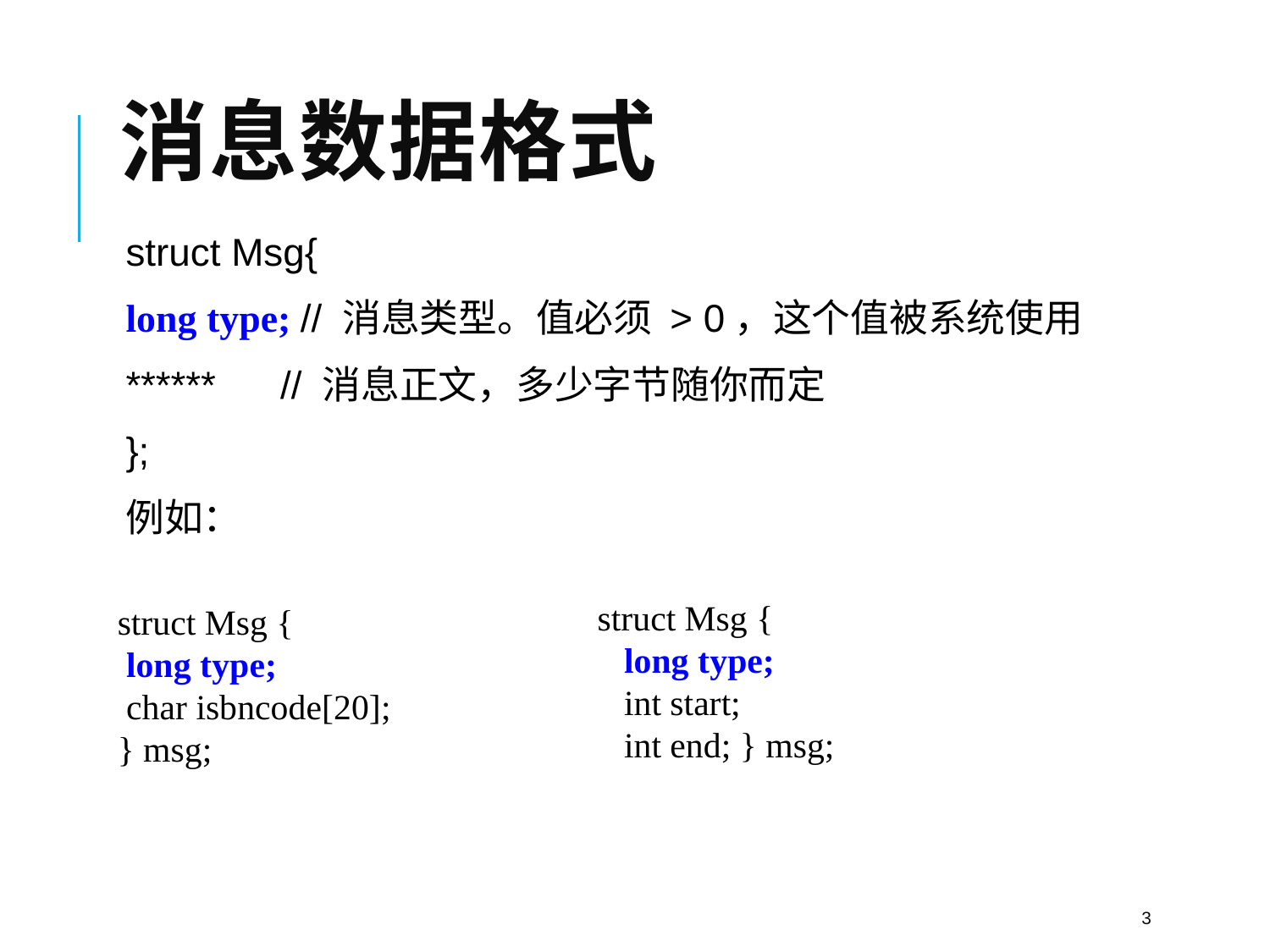

# 消息数据格式
struct Msg{
long type; // 消息类型。值必须 > 0，这个值被系统使用
******      // 消息正文，多少字节随你而定
};
例如：
struct Msg {
   long type;
   int start;
   int end; } msg;

struct Msg {
 long type;
 char isbncode[20];
} msg;
3